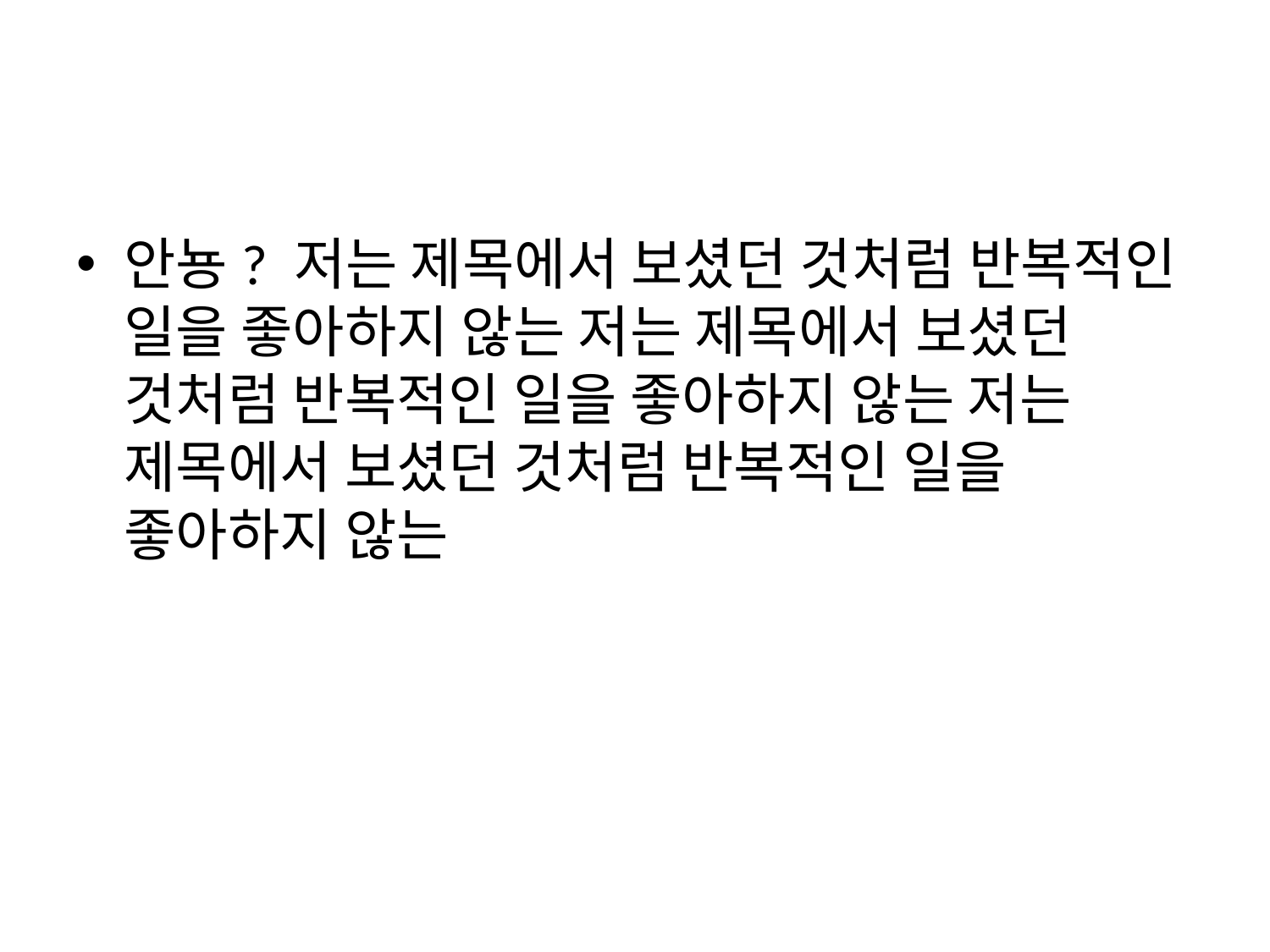

#
안뇽? 저는 제목에서 보셨던 것처럼 반복적인 일을 좋아하지 않는 저는 제목에서 보셨던 것처럼 반복적인 일을 좋아하지 않는 저는 제목에서 보셨던 것처럼 반복적인 일을 좋아하지 않는